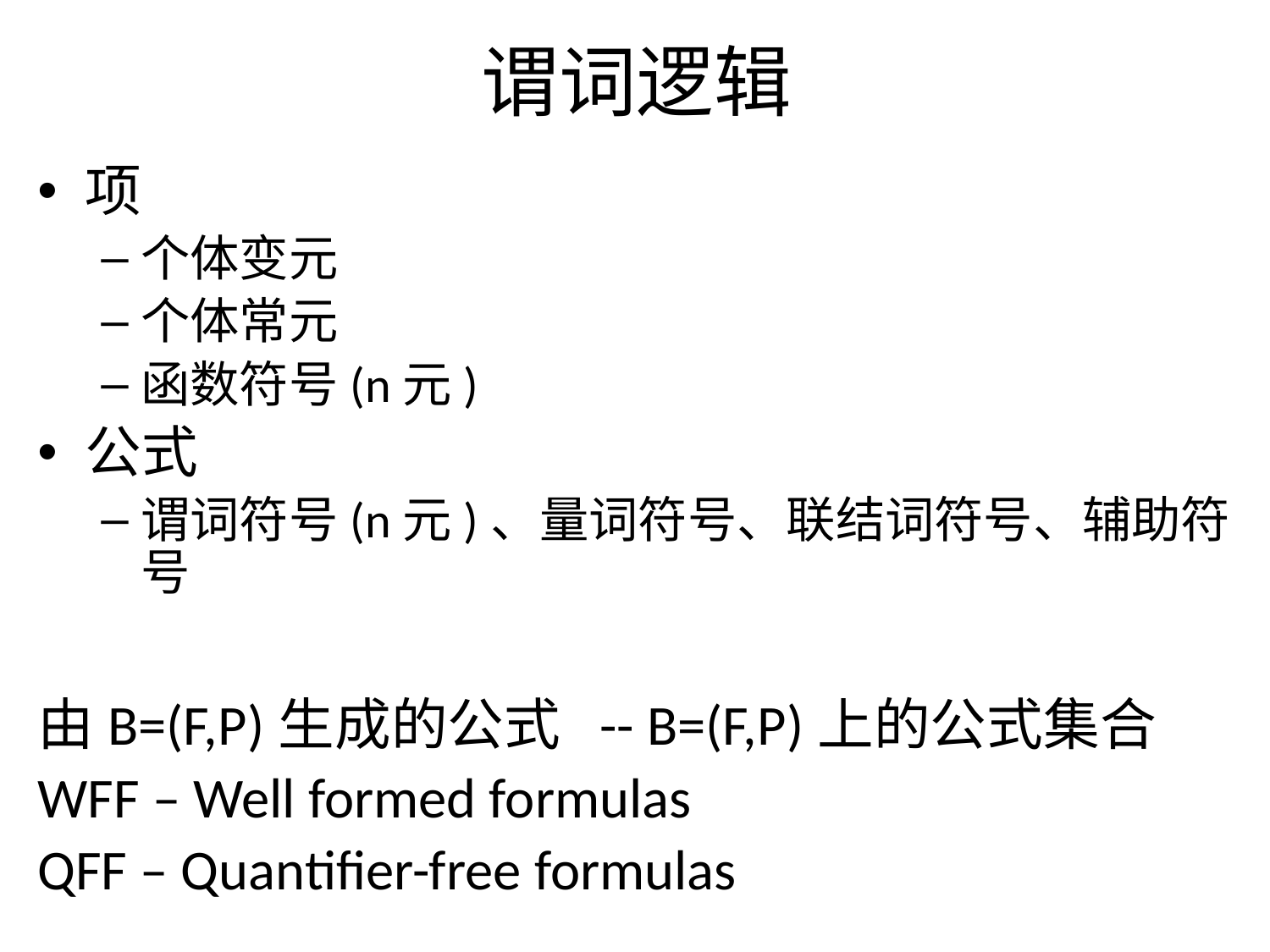

# 谓词逻辑
项
个体变元
个体常元
函数符号(n元)
公式
谓词符号(n元)、量词符号、联结词符号、辅助符号

由B=(F,P)生成的公式  -- B=(F,P)上的公式集合
WFF – Well formed formulas
QFF – Quantifier-free formulas